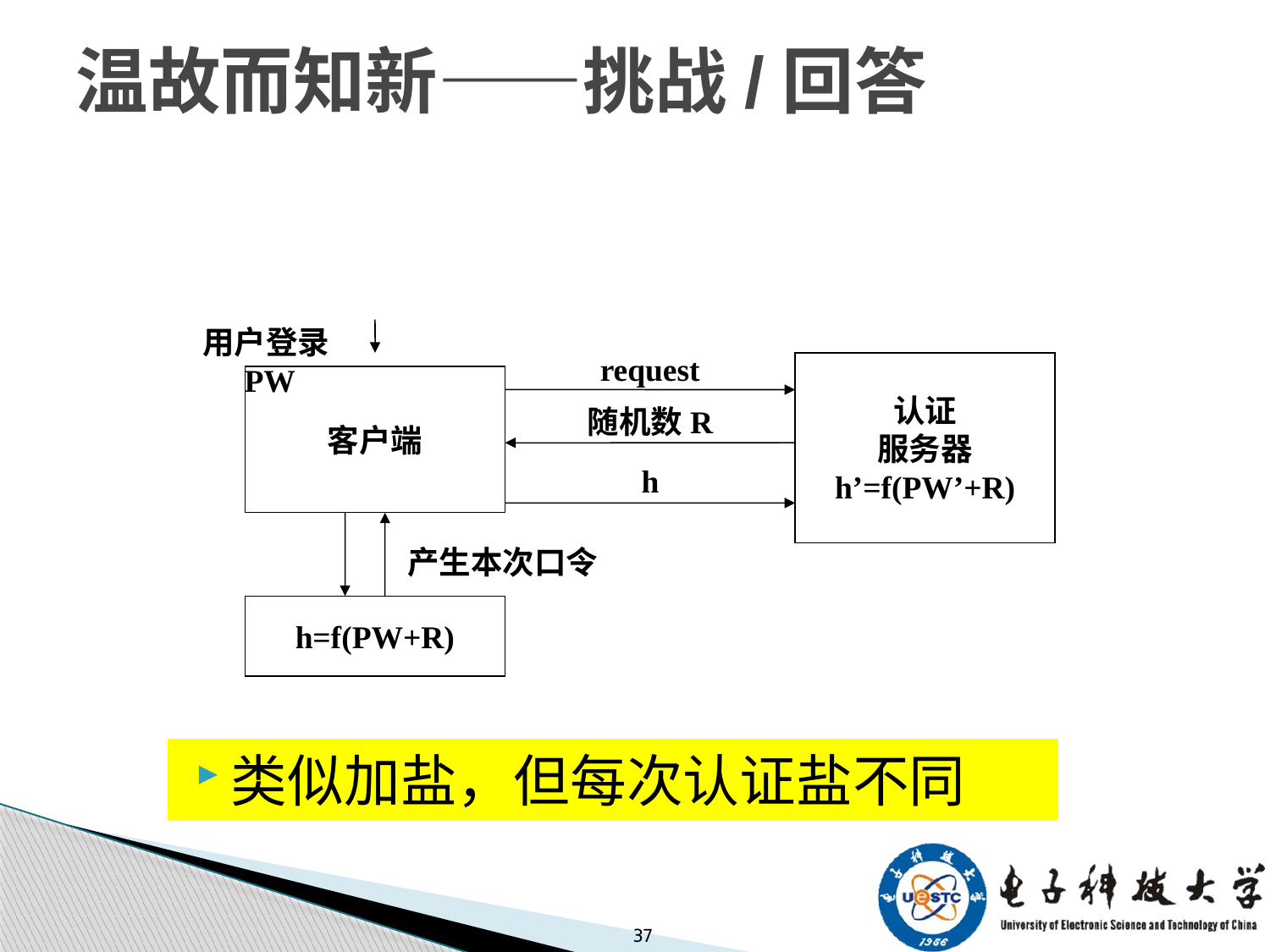

# 温故而知新——挑战/回答
用户登录PW

request
认证
服务器
h’=f(PW’+R)
客户端

随机数R

h

产生本次口令
h=f(PW+R)
类似加盐，但每次认证盐不同
37